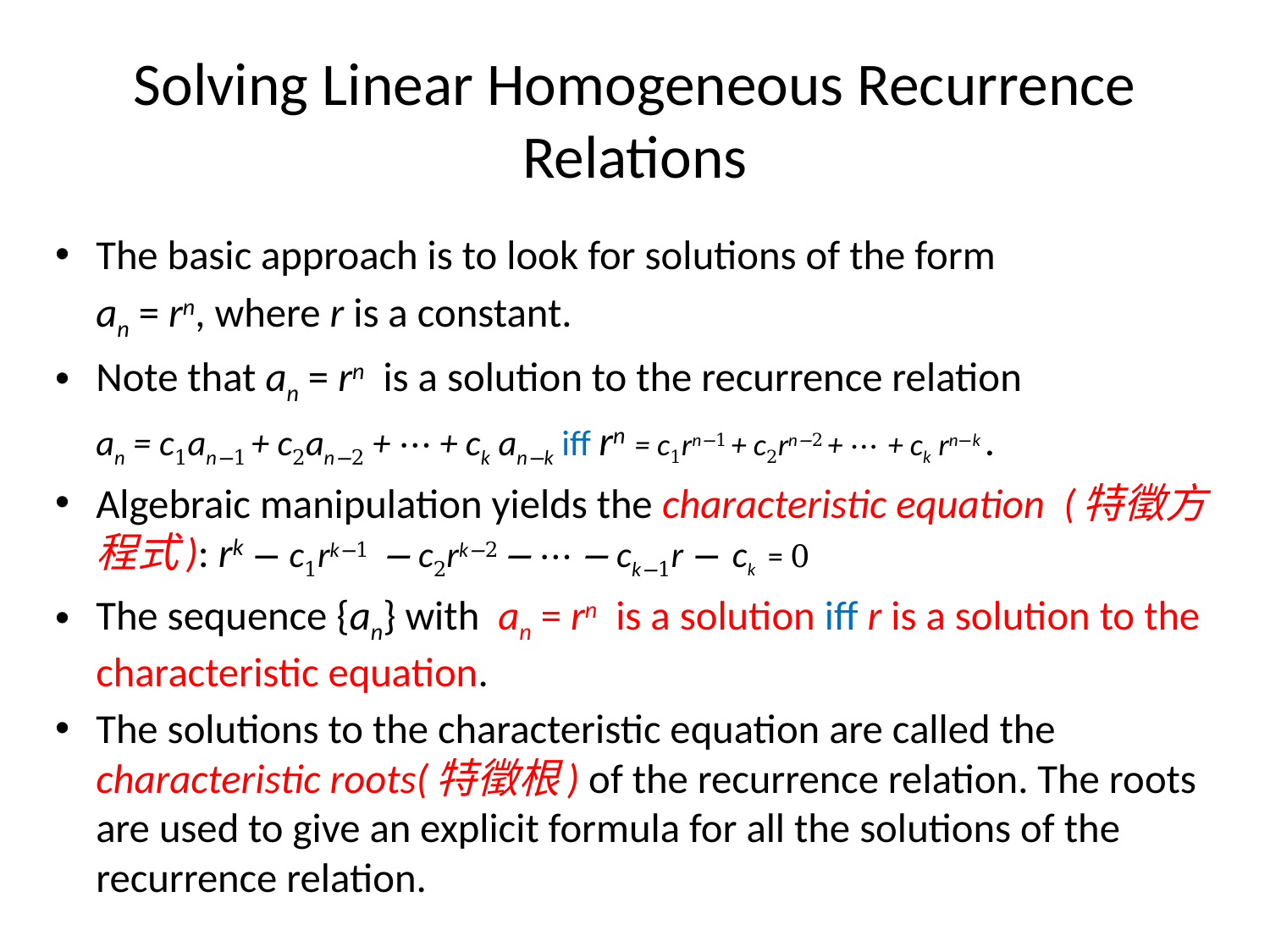

# Solving Linear Homogeneous Recurrence Relations
The basic approach is to look for solutions of the form
	an = rn, where r is a constant.
Note that an = rn  is a solution to the recurrence relation
	an = c1an−1 + c2an−2 + ⋯ + ck an−k iff rn = c1rn−1 + c2rn−2 + ⋯ + ck rn−k .
Algebraic manipulation yields the characteristic equation  (特徵方程式): rk − c1rk−1  − c2rk−2 − ⋯ − ck−1r  − ck   = 0
The sequence {an} with  an = rn  is a solution iff r is a solution to the characteristic equation.
The solutions to the characteristic equation are called the characteristic roots(特徵根) of the recurrence relation. The roots are used to give an explicit formula for all the solutions of the recurrence relation.